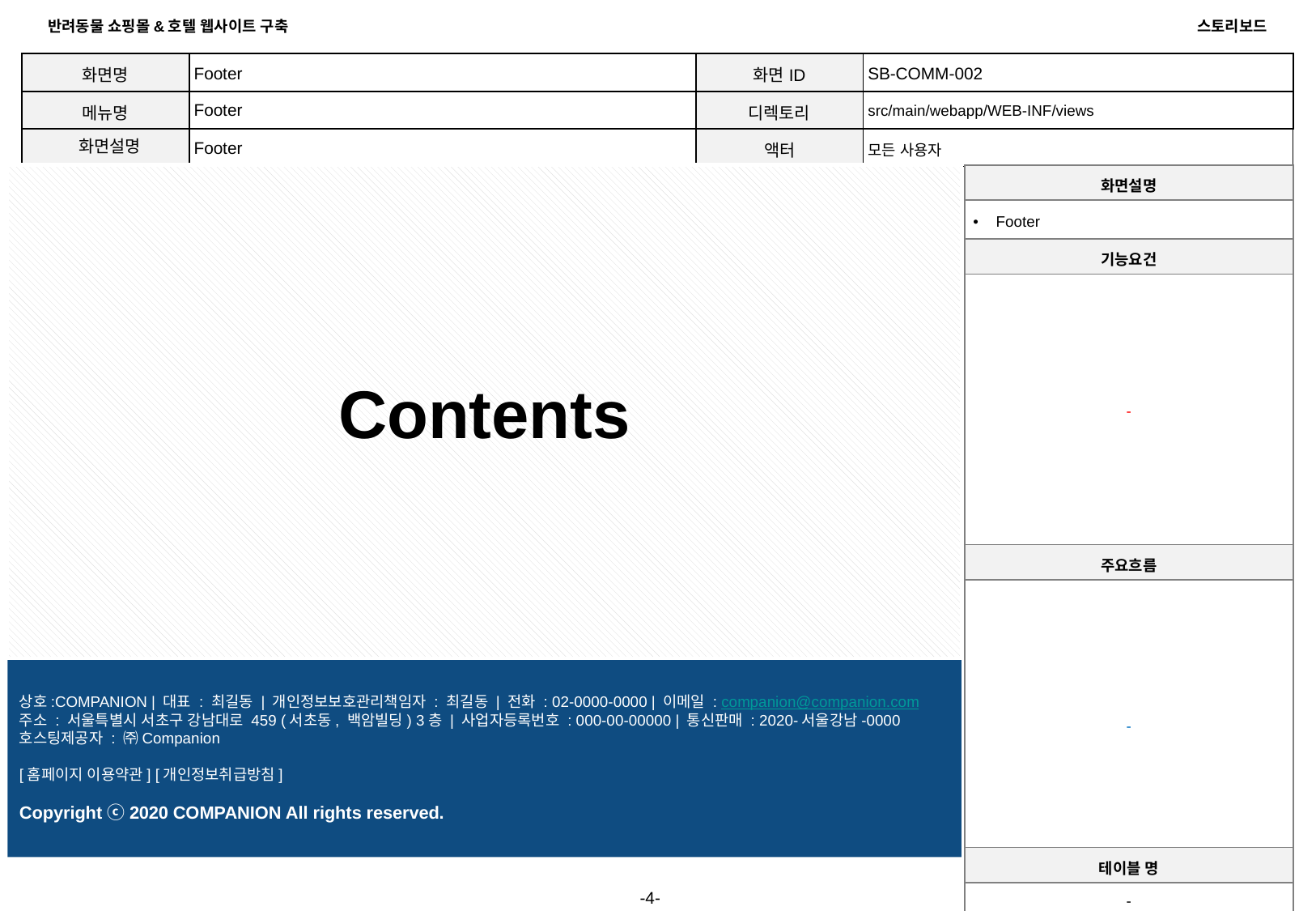

| 화면명 | Footer | 화면ID | SB-COMM-002 |
| --- | --- | --- | --- |
| 메뉴명 | Footer | 디렉토리 | src/main/webapp/WEB-INF/views |
| 화면설명 | Footer | 액터 | 모든 사용자 |
Contents
| 화면설명 |
| --- |
| Footer |
| 기능요건 |
| - |
| 주요흐름 |
| - |
상호:COMPANION | 대표 : 최길동 | 개인정보보호관리책임자 : 최길동 | 전화 : 02-0000-0000 | 이메일 : companion@companion.com
주소 : 서울특별시 서초구 강남대로 459 (서초동, 백암빌딩) 3층 | 사업자등록번호 : 000-00-00000 | 통신판매 : 2020-서울강남-0000
호스팅제공자 : ㈜Companion

[홈페이지 이용약관] [개인정보취급방침]

Copyright ⓒ 2020 COMPANION All rights reserved.
| 테이블 명 |
| --- |
| - |